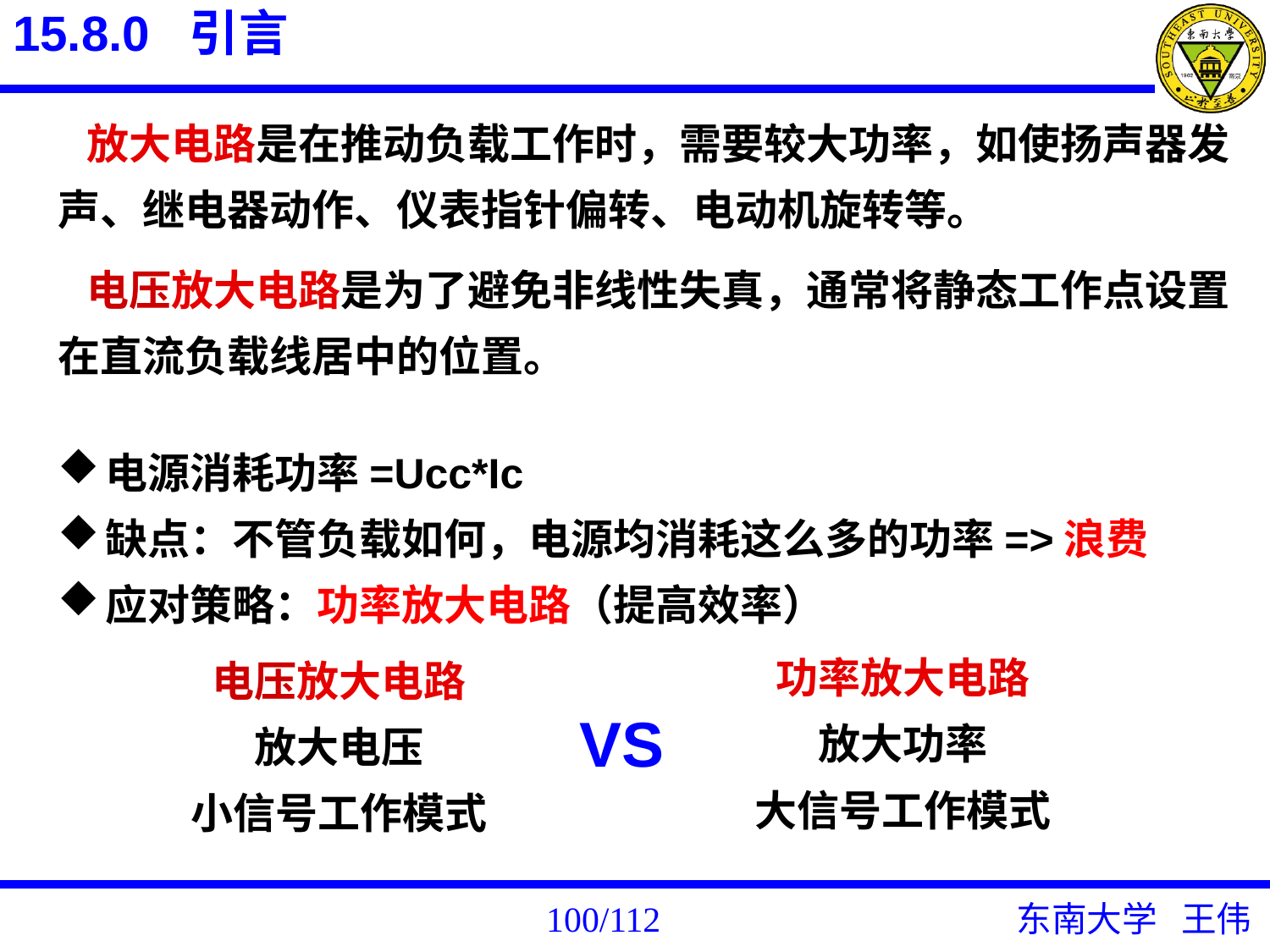

15.8.0  引言
  放大电路是在推动负载工作时，需要较大功率，如使扬声器发声、继电器动作、仪表指针偏转、电动机旋转等。
  电压放大电路是为了避免非线性失真，通常将静态工作点设置在直流负载线居中的位置。
电源消耗功率=Ucc*Ic
缺点：不管负载如何，电源均消耗这么多的功率=>浪费
应对策略：功率放大电路（提高效率）
功率放大电路
放大功率
大信号工作模式
电压放大电路
放大电压
小信号工作模式
VS